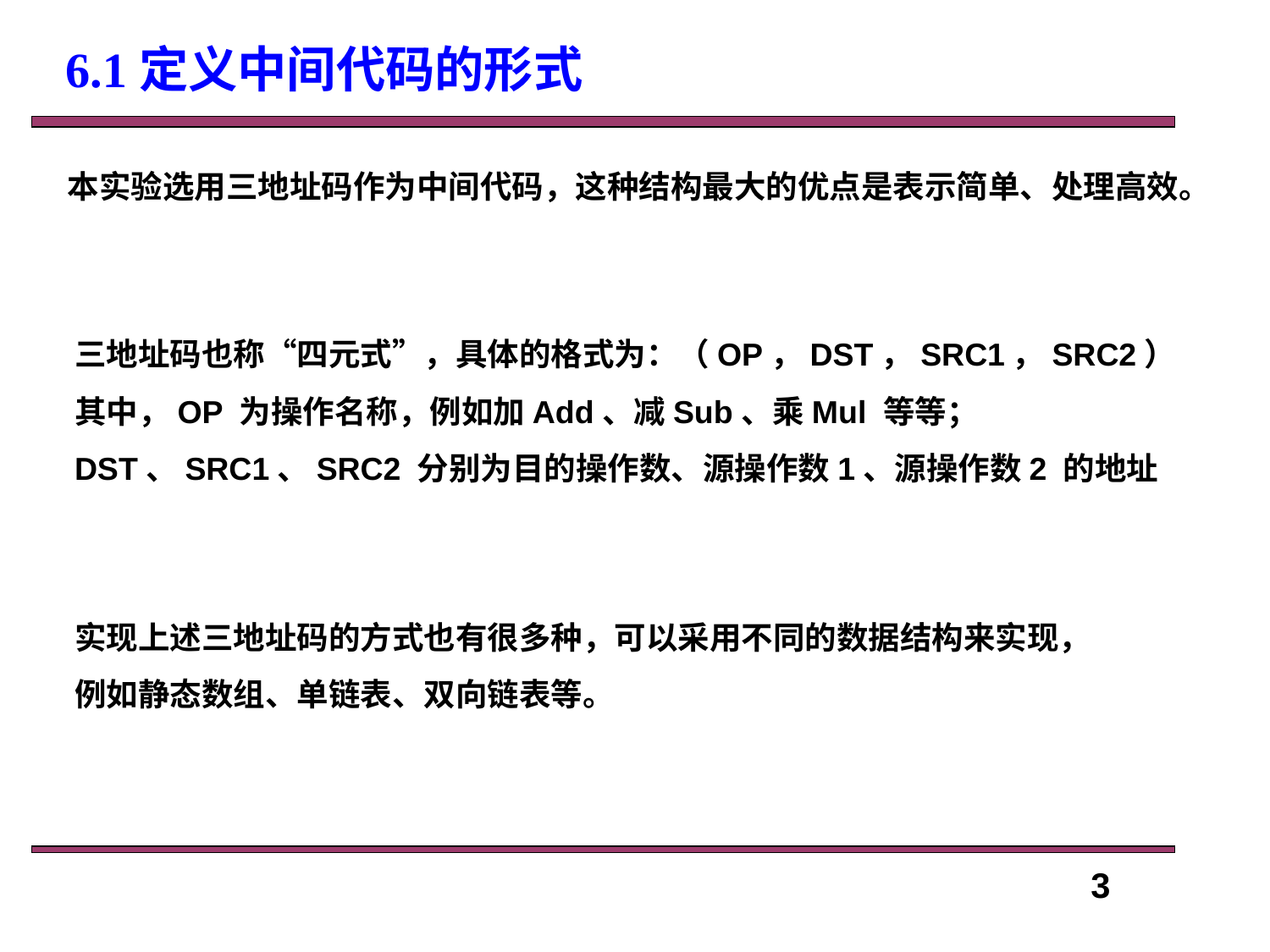

6.1定义中间代码的形式

本实验选用三地址码作为中间代码，这种结构最大的优点是表示简单、处理高效。
三地址码也称“四元式”，具体的格式为：（OP，DST，SRC1，SRC2）
其中，OP 为操作名称，例如加Add、减Sub、乘Mul 等等；
DST、SRC1、SRC2 分别为目的操作数、源操作数1、源操作数2 的地址
实现上述三地址码的方式也有很多种，可以采用不同的数据结构来实现，
例如静态数组、单链表、双向链表等。
3